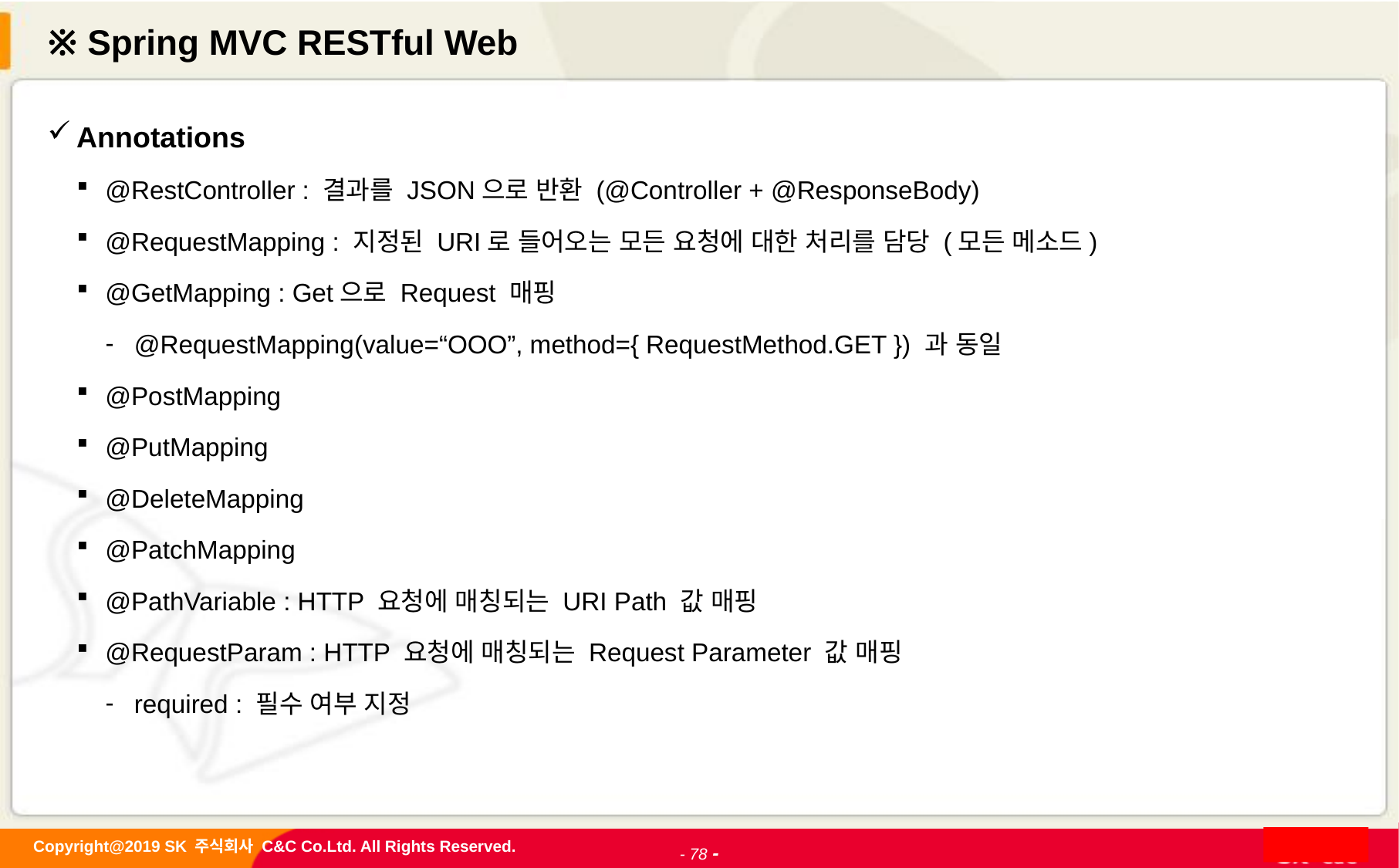

# ※ Spring MVC RESTful Web
Annotations
@RestController : 결과를 JSON으로 반환 (@Controller + @ResponseBody)
@RequestMapping : 지정된 URI로 들어오는 모든 요청에 대한 처리를 담당 (모든 메소드)
@GetMapping : Get으로 Request 매핑
@RequestMapping(value=“OOO”, method={ RequestMethod.GET }) 과 동일
@PostMapping
@PutMapping
@DeleteMapping
@PatchMapping
@PathVariable : HTTP 요청에 매칭되는 URI Path 값 매핑
@RequestParam : HTTP 요청에 매칭되는 Request Parameter 값 매핑
required : 필수 여부 지정